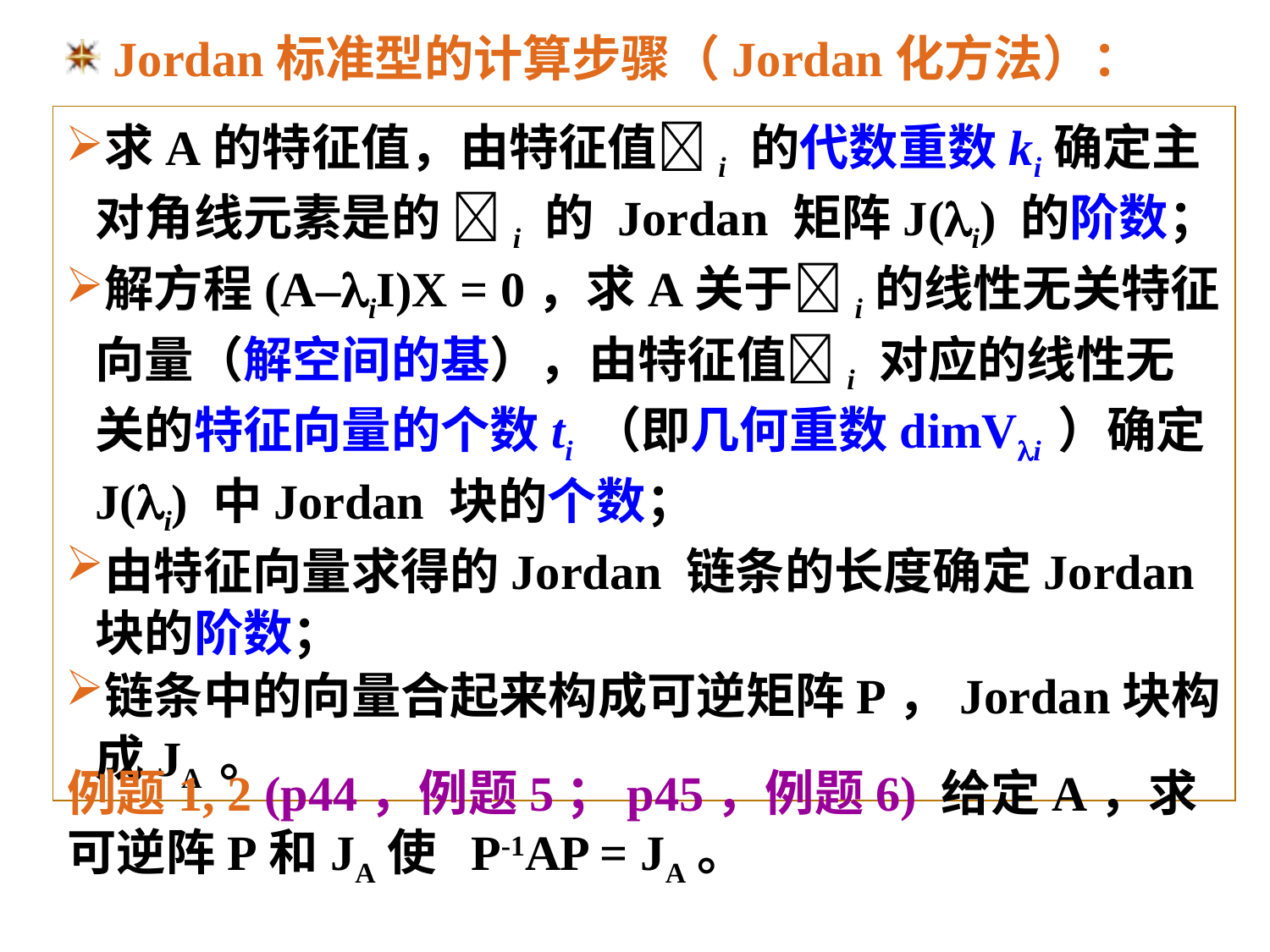

Jordan标准型的计算步骤（Jordan化方法）：
求A的特征值，由特征值λi 的代数重数ki确定主对角线元素是的 λi 的 Jordan 矩阵J(λi) 的阶数；
解方程(A–λiI)X = 0，求A关于λi的线性无关特征向量（解空间的基），由特征值λi 对应的线性无关的特征向量的个数ti （即几何重数dimVλi ）确定 J(λi) 中Jordan 块的个数；
由特征向量求得的Jordan 链条的长度确定Jordan块的阶数；
链条中的向量合起来构成可逆矩阵P，Jordan块构成JA 。
例题1, 2 (p44，例题5；p45，例题6) 给定A，求可逆阵P和JA使  P-1AP = JA。